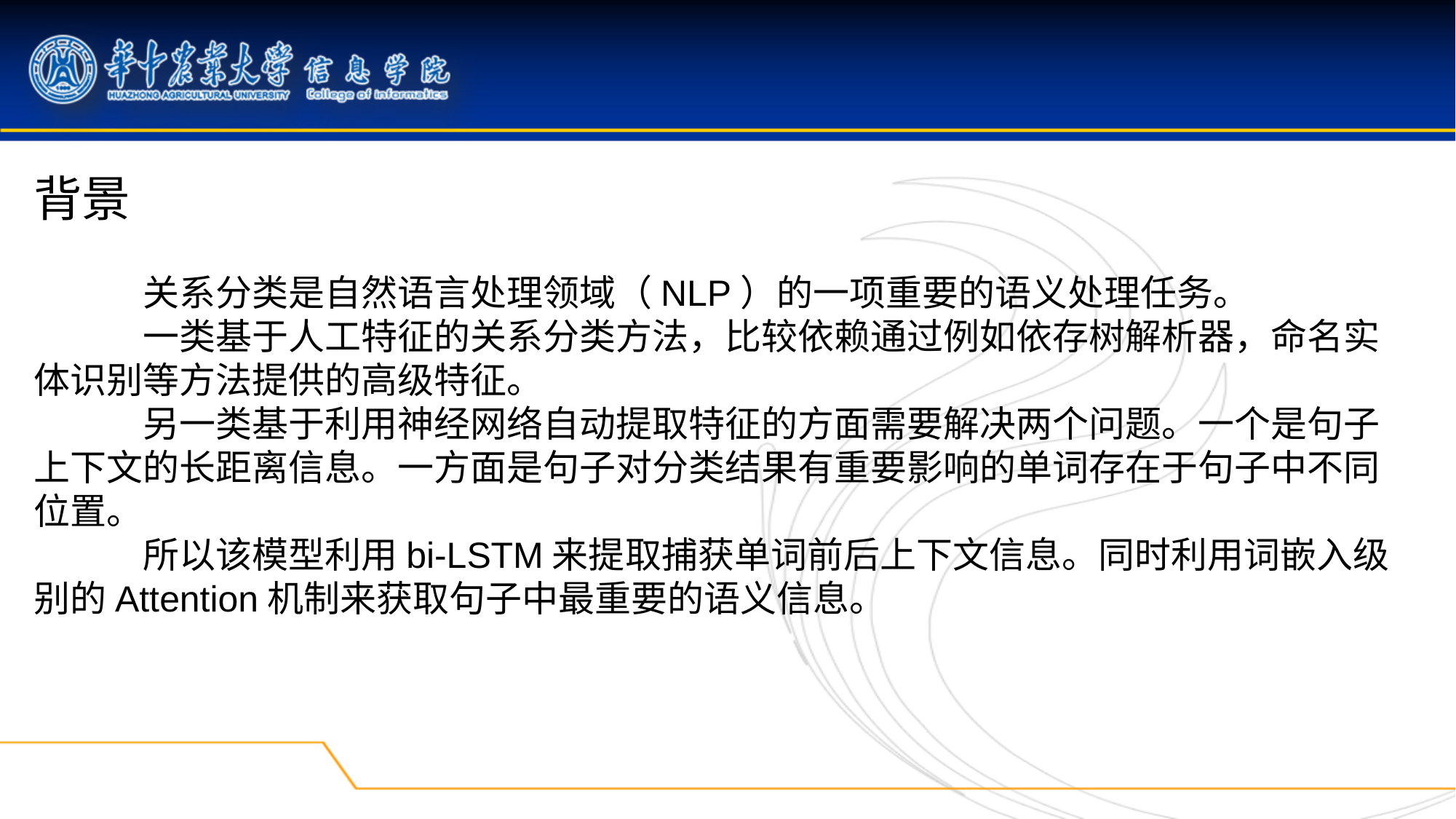

背景

	关系分类是自然语言处理领域（NLP）的一项重要的语义处理任务。
	一类基于人工特征的关系分类方法，比较依赖通过例如依存树解析器，命名实体识别等方法提供的高级特征。
	另一类基于利用神经网络自动提取特征的方面需要解决两个问题。一个是句子上下文的长距离信息。一方面是句子对分类结果有重要影响的单词存在于句子中不同位置。
	所以该模型利用bi-LSTM来提取捕获单词前后上下文信息。同时利用词嵌入级别的Attention机制来获取句子中最重要的语义信息。